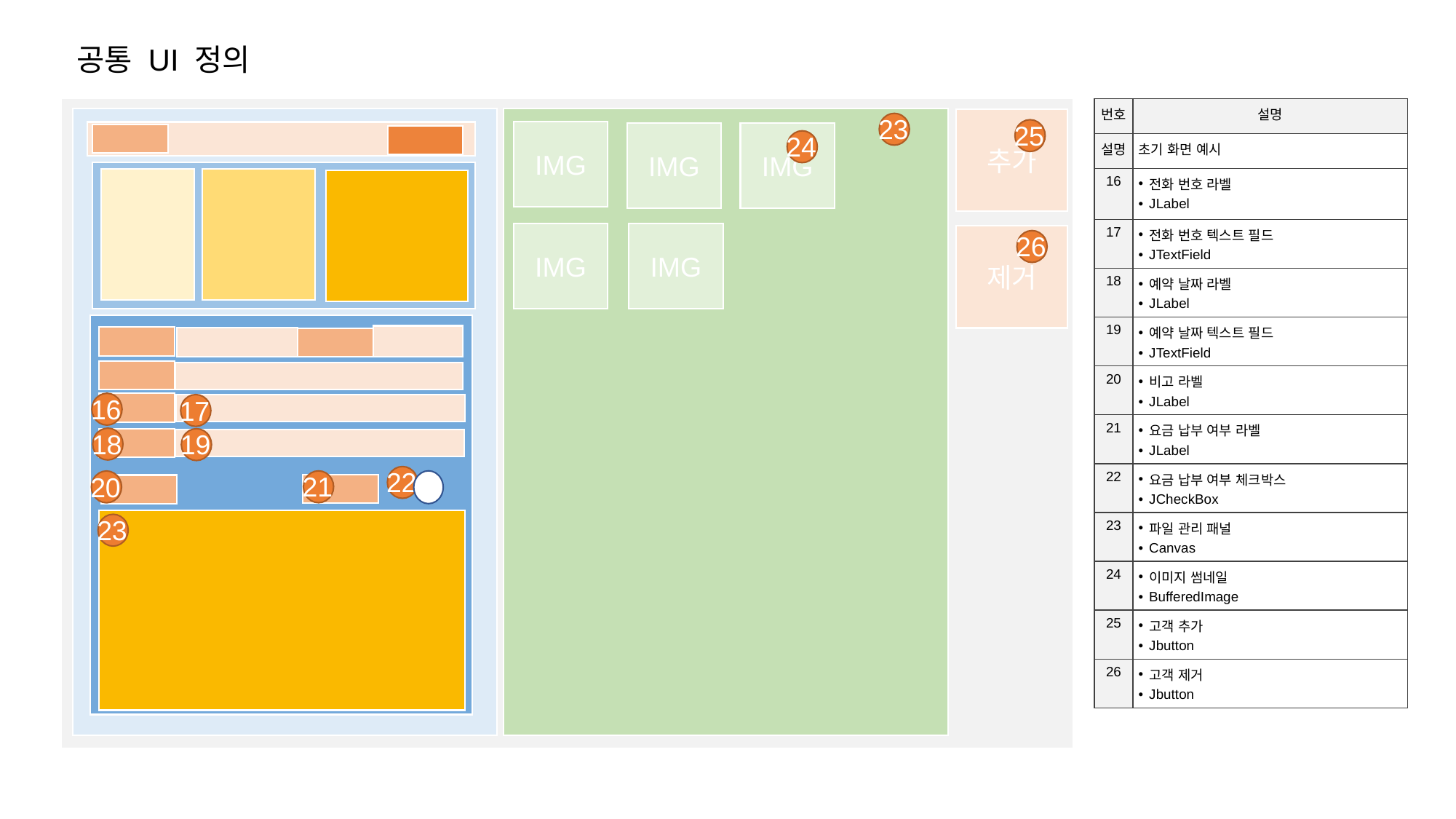

# 공통 UI 정의

| 번호 | 설명 |
| --- | --- |
| 설명 | 초기 화면 예시 |
| 16 | 전화 번호 라벨 JLabel |
| 17 | 전화 번호 텍스트 필드 JTextField |
| 18 | 예약 날짜 라벨 JLabel |
| 19 | 예약 날짜 텍스트 필드 JTextField |
| 20 | 비고 라벨 JLabel |
| 21 | 요금 납부 여부 라벨 JLabel |
| 22 | 요금 납부 여부 체크박스 JCheckBox |
| 23 | 파일 관리 패널 Canvas |
| 24 | 이미지 썸네일 BufferedImage |
| 25 | 고객 추가 Jbutton |
| 26 | 고객 제거 Jbutton |
23

추가
제거
25

IMG
IMG
IMG
IMG
IMG

24

26

16

17

18

19

22

21

20

23